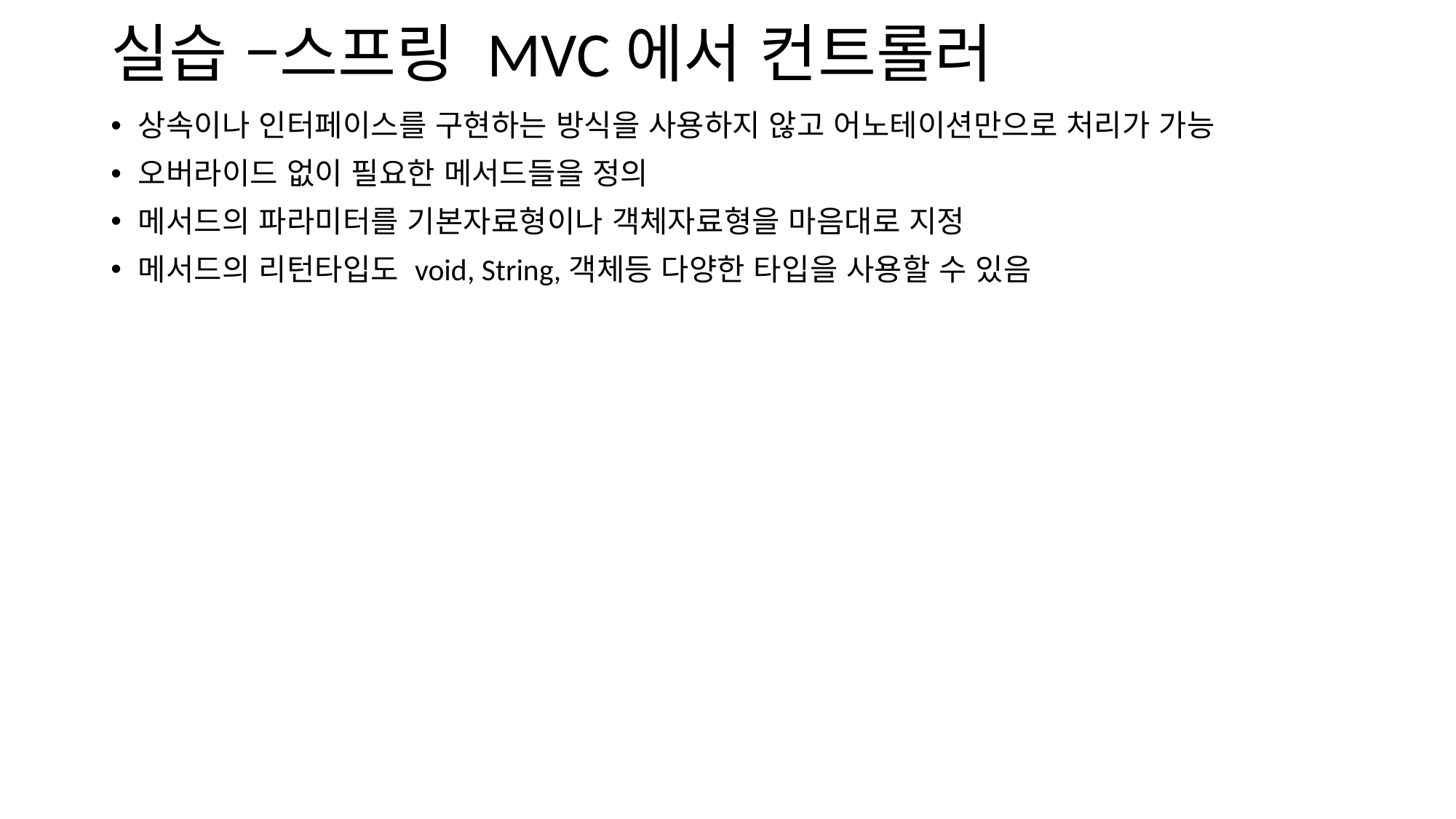

# 실습 –스프링 MVC에서 컨트롤러
상속이나 인터페이스를 구현하는 방식을 사용하지 않고 어노테이션만으로 처리가 가능
오버라이드 없이 필요한 메서드들을 정의
메서드의 파라미터를 기본자료형이나 객체자료형을 마음대로 지정
메서드의 리턴타입도 void, String,객체등 다양한 타입을 사용할 수 있음